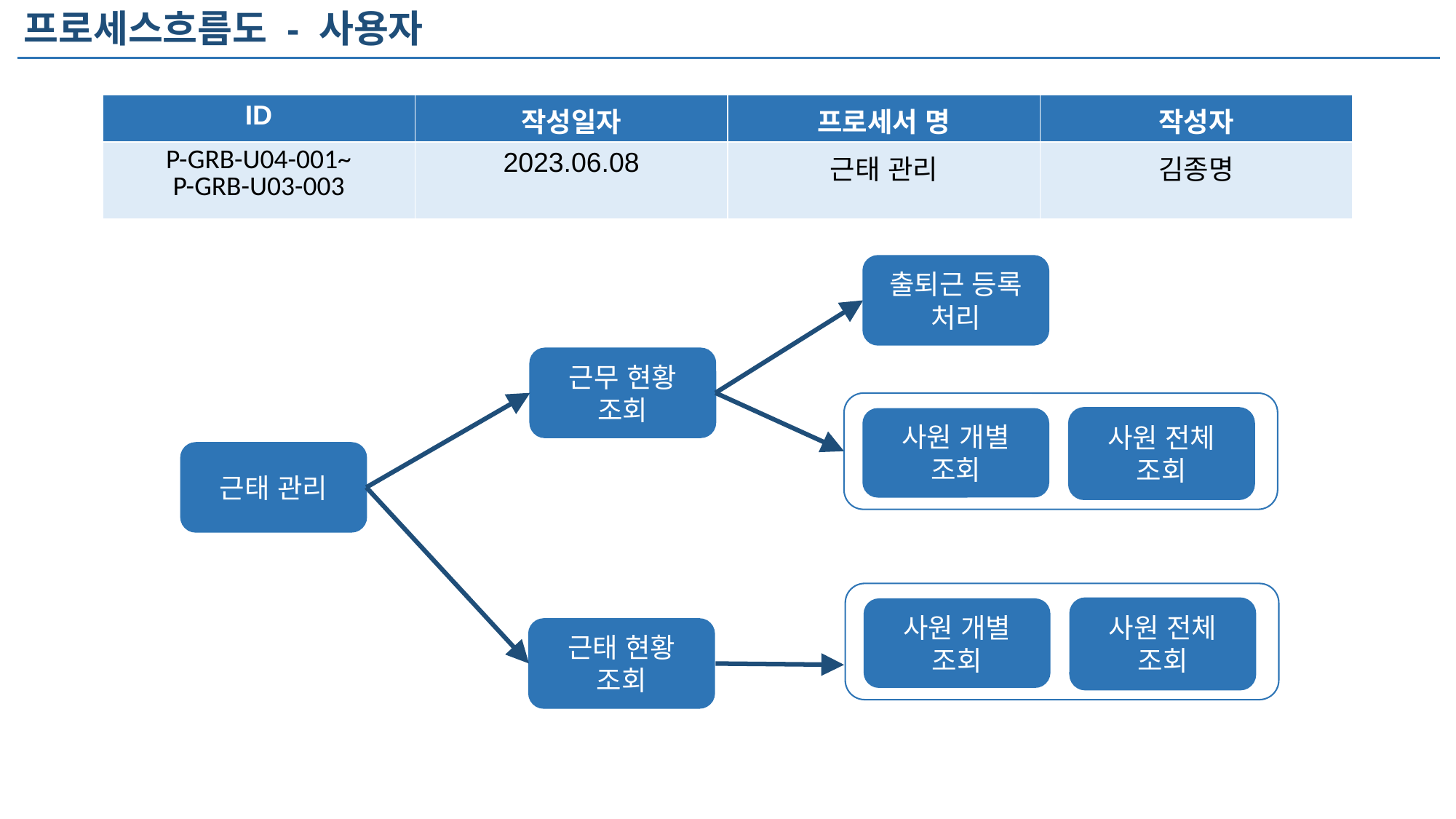

프로세스흐름도 - 사용자
| ID | 작성일자 | 프로세서 명 | 작성자 |
| --- | --- | --- | --- |
| P-GRB-U04-001~ P-GRB-U03-003 | 2023.06.08 | 근태 관리 | 김종명 |
출퇴근 등록 처리
근무 현황 조회

사원 전체 조회
사원 개별 조회
근태 관리

사원 전체 조회
사원 개별 조회
근태 현황 조회